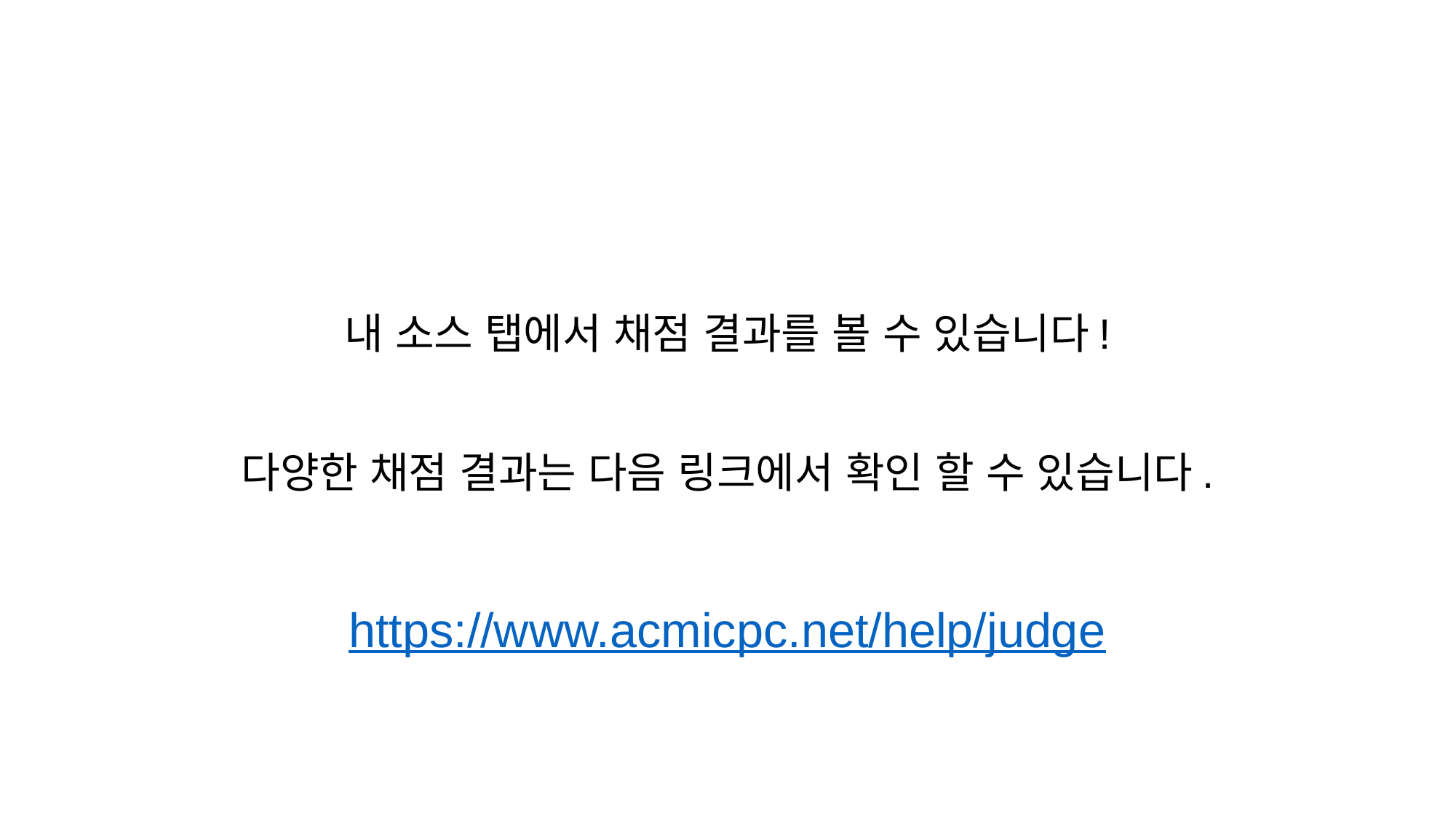

내 소스 탭에서 채점 결과를 볼 수 있습니다!
다양한 채점 결과는 다음 링크에서 확인 할 수 있습니다.
https://www.acmicpc.net/help/judge